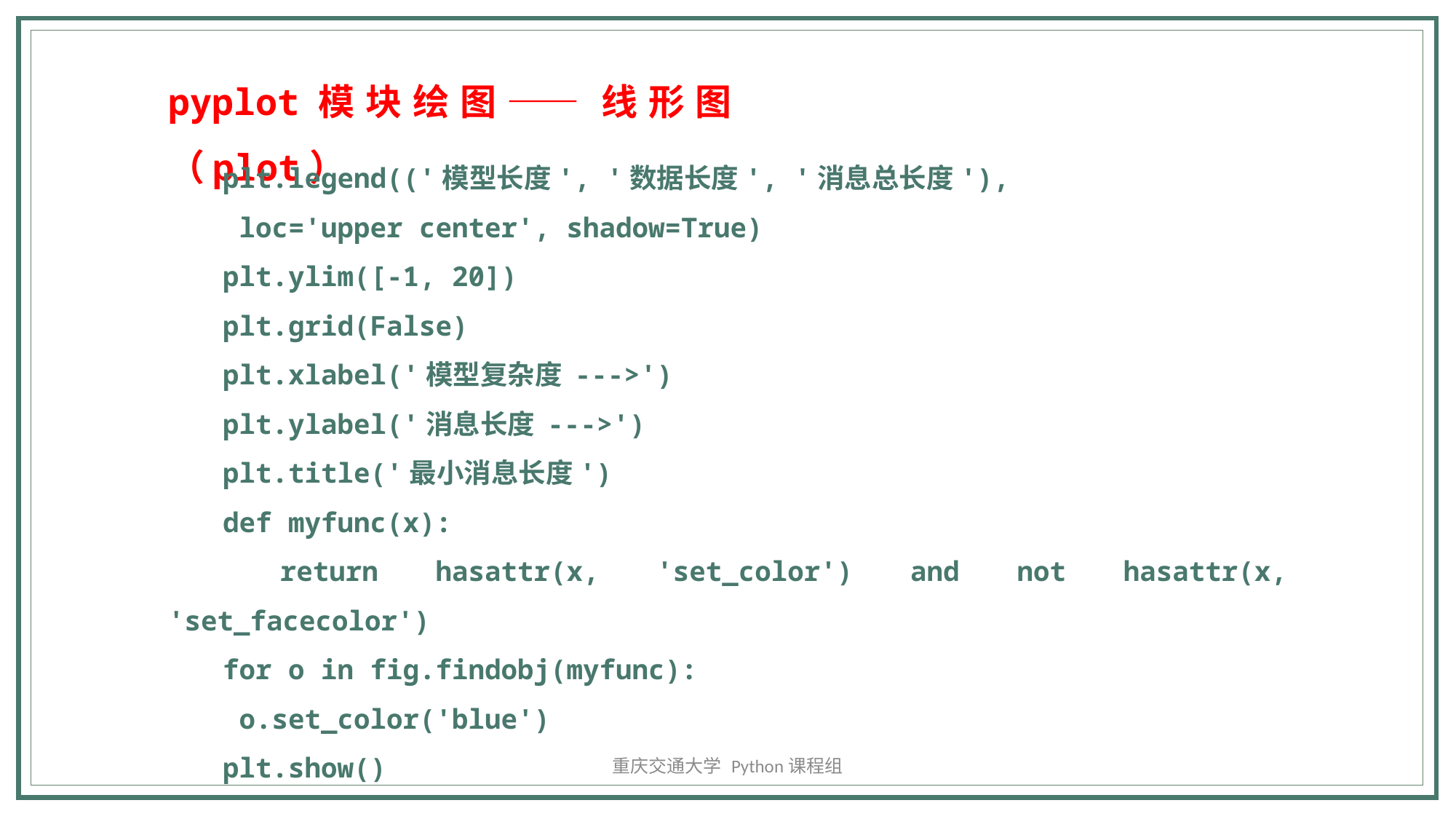

pyplot模块绘图——线形图（plot）
plt.legend(('模型长度', '数据长度', '消息总长度'),
 loc='upper center', shadow=True)
plt.ylim([-1, 20])
plt.grid(False)
plt.xlabel('模型复杂度 --->')
plt.ylabel('消息长度 --->')
plt.title('最小消息长度')
def myfunc(x):
 return hasattr(x, 'set_color') and not hasattr(x, 'set_facecolor')
for o in fig.findobj(myfunc):
 o.set_color('blue')
plt.show()
重庆交通大学 Python课程组